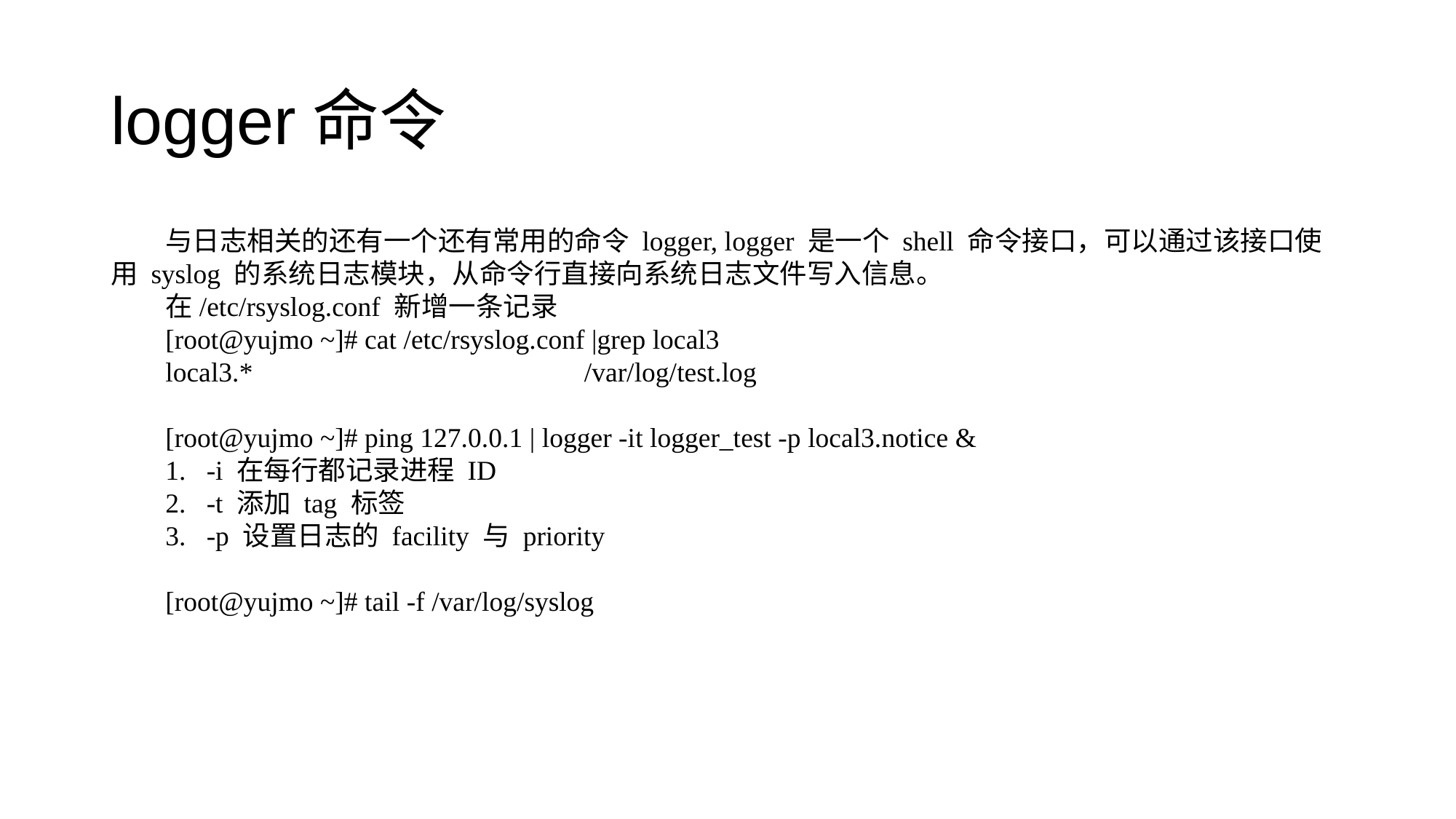

# logger命令
与日志相关的还有一个还有常用的命令 logger, logger 是一个 shell 命令接口，可以通过该接口使用 syslog 的系统日志模块，从命令行直接向系统日志文件写入信息。
在/etc/rsyslog.conf 新增一条记录
[root@yujmo ~]# cat /etc/rsyslog.conf |grep local3
local3.*                                                /var/log/test.log

[root@yujmo ~]# ping 127.0.0.1 | logger -it logger_test -p local3.notice &
-i 在每行都记录进程 ID
-t 添加 tag 标签
-p 设置日志的 facility 与 priority

[root@yujmo ~]# tail -f /var/log/syslog